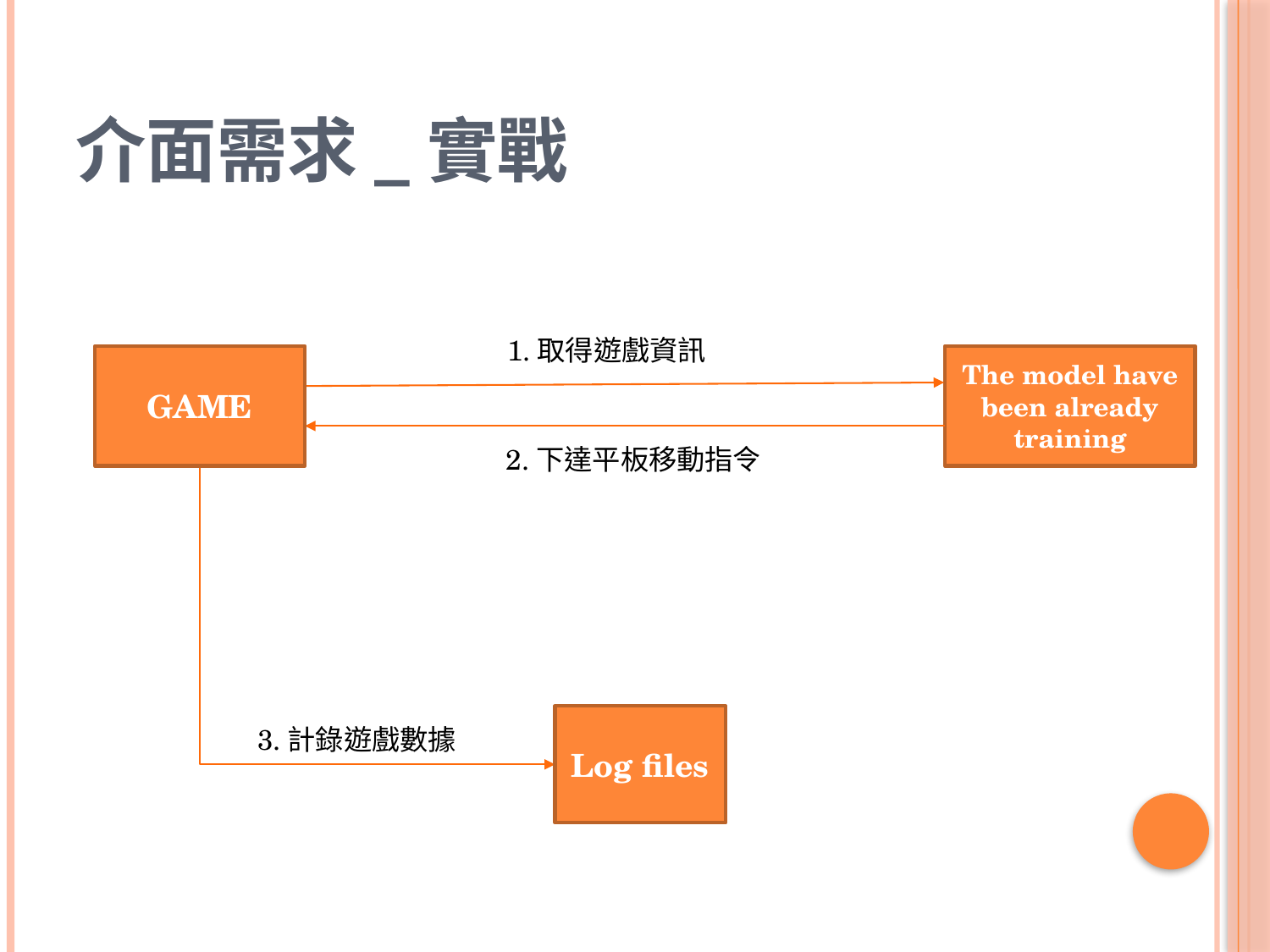

# 介面需求_實戰
1.取得遊戲資訊
GAME
The model have been already training
2.下達平板移動指令
Log files
3.計錄遊戲數據